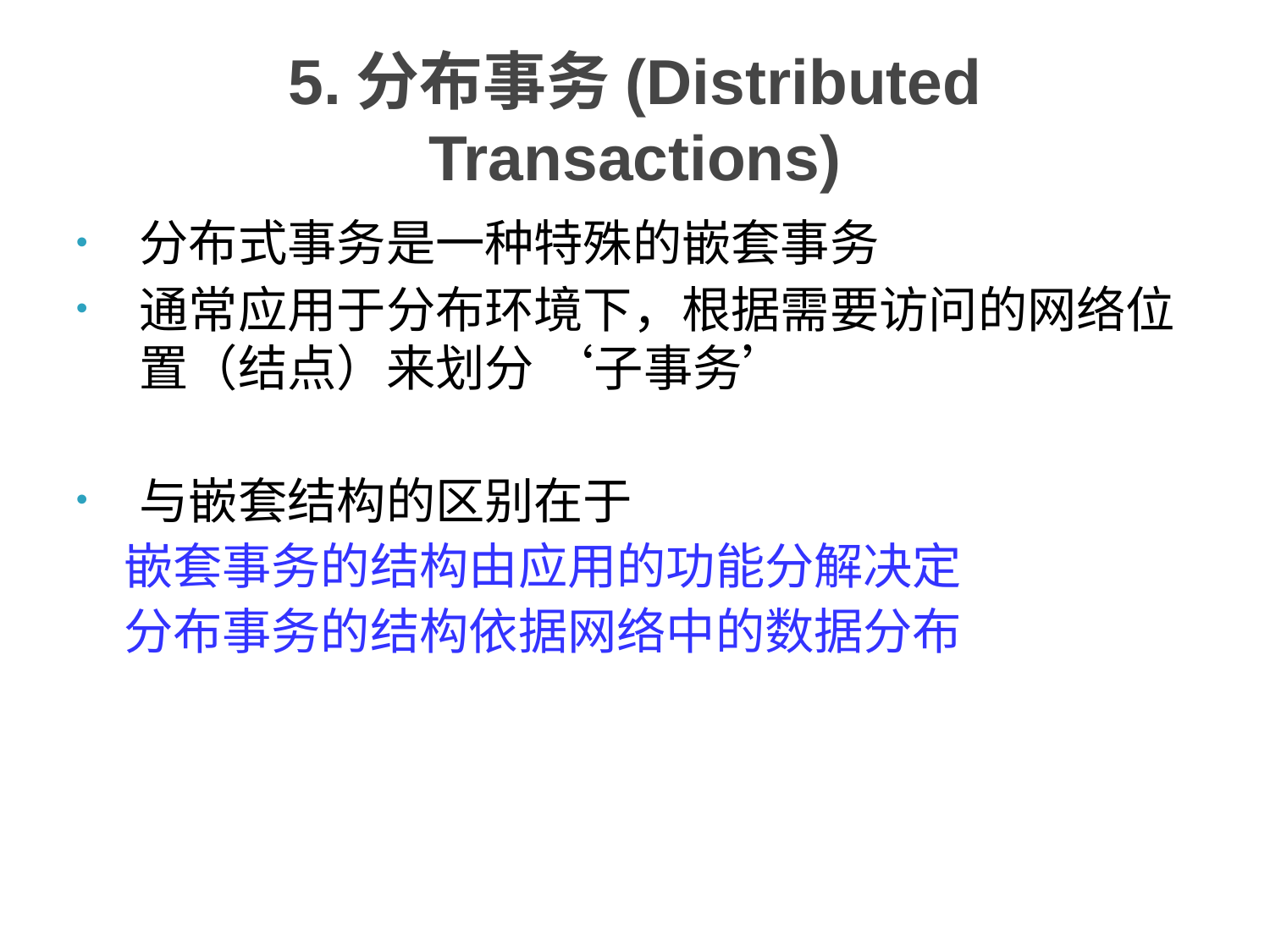

# 5.分布事务(Distributed Transactions)
分布式事务是一种特殊的嵌套事务
通常应用于分布环境下，根据需要访问的网络位置（结点）来划分 ‘子事务’

与嵌套结构的区别在于
嵌套事务的结构由应用的功能分解决定
分布事务的结构依据网络中的数据分布